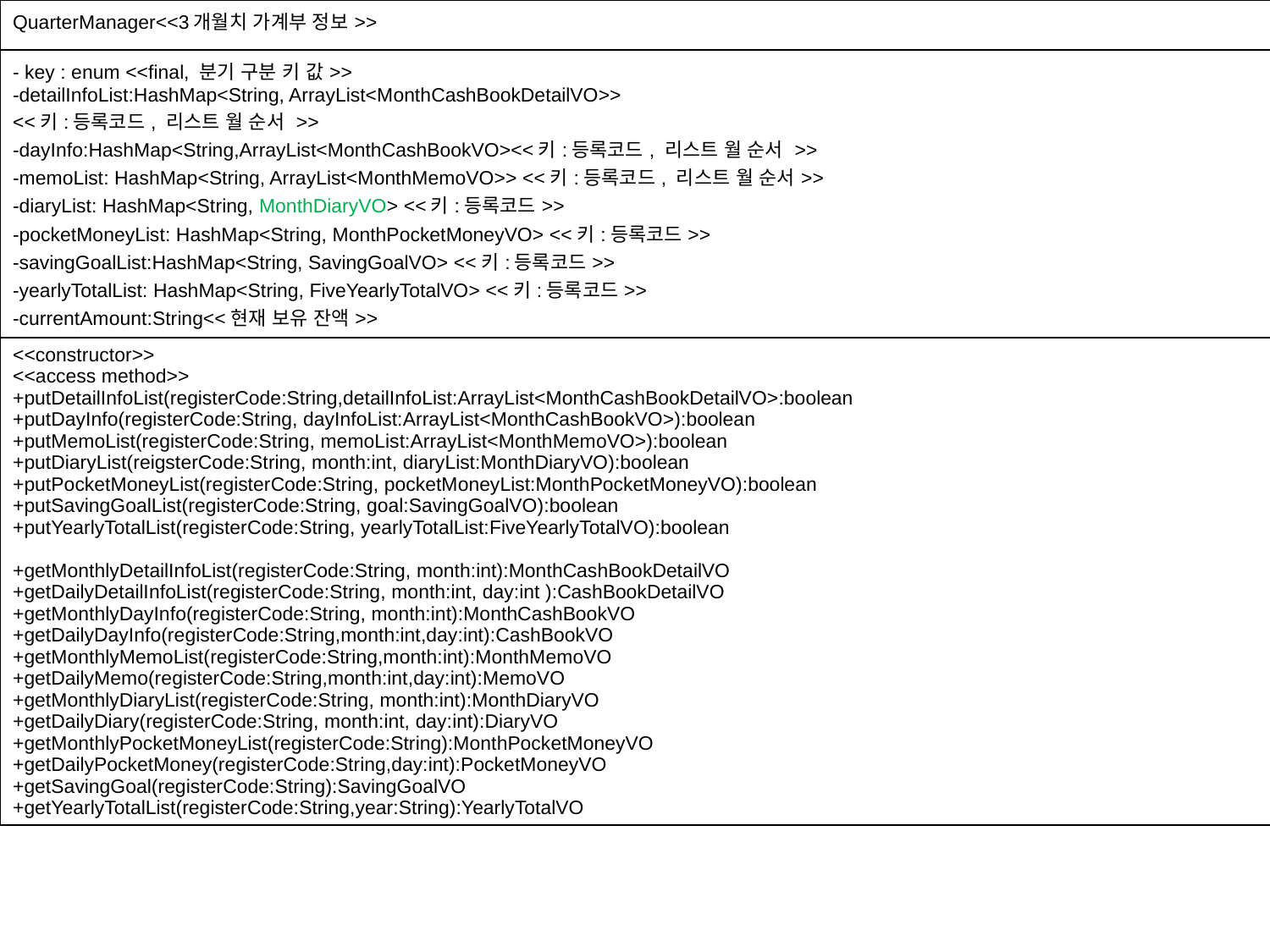

| QuarterManager<<3개월치 가계부 정보>> |
| --- |
| - key : enum <<final, 분기 구분 키 값>> -detailInfoList:HashMap<String, ArrayList<MonthCashBookDetailVO>> <<키:등록코드, 리스트 월 순서 >> -dayInfo:HashMap<String,ArrayList<MonthCashBookVO><<키:등록코드, 리스트 월 순서 >> -memoList: HashMap<String, ArrayList<MonthMemoVO>> <<키:등록코드, 리스트 월 순서>> -diaryList: HashMap<String, MonthDiaryVO> <<키:등록코드>> -pocketMoneyList: HashMap<String, MonthPocketMoneyVO> <<키:등록코드>> -savingGoalList:HashMap<String, SavingGoalVO> <<키:등록코드>> -yearlyTotalList: HashMap<String, FiveYearlyTotalVO> <<키:등록코드>> -currentAmount:String<<현재 보유 잔액>> |
| <<constructor>> <<access method>> +putDetailInfoList(registerCode:String,detailInfoList:ArrayList<MonthCashBookDetailVO>:boolean +putDayInfo(registerCode:String, dayInfoList:ArrayList<MonthCashBookVO>):boolean +putMemoList(registerCode:String, memoList:ArrayList<MonthMemoVO>):boolean +putDiaryList(reigsterCode:String, month:int, diaryList:MonthDiaryVO):boolean +putPocketMoneyList(registerCode:String, pocketMoneyList:MonthPocketMoneyVO):boolean +putSavingGoalList(registerCode:String, goal:SavingGoalVO):boolean +putYearlyTotalList(registerCode:String, yearlyTotalList:FiveYearlyTotalVO):boolean +getMonthlyDetailInfoList(registerCode:String, month:int):MonthCashBookDetailVO +getDailyDetailInfoList(registerCode:String, month:int, day:int ):CashBookDetailVO +getMonthlyDayInfo(registerCode:String, month:int):MonthCashBookVO +getDailyDayInfo(registerCode:String,month:int,day:int):CashBookVO +getMonthlyMemoList(registerCode:String,month:int):MonthMemoVO +getDailyMemo(registerCode:String,month:int,day:int):MemoVO +getMonthlyDiaryList(registerCode:String, month:int):MonthDiaryVO +getDailyDiary(registerCode:String, month:int, day:int):DiaryVO +getMonthlyPocketMoneyList(registerCode:String):MonthPocketMoneyVO +getDailyPocketMoney(registerCode:String,day:int):PocketMoneyVO +getSavingGoal(registerCode:String):SavingGoalVO +getYearlyTotalList(registerCode:String,year:String):YearlyTotalVO |